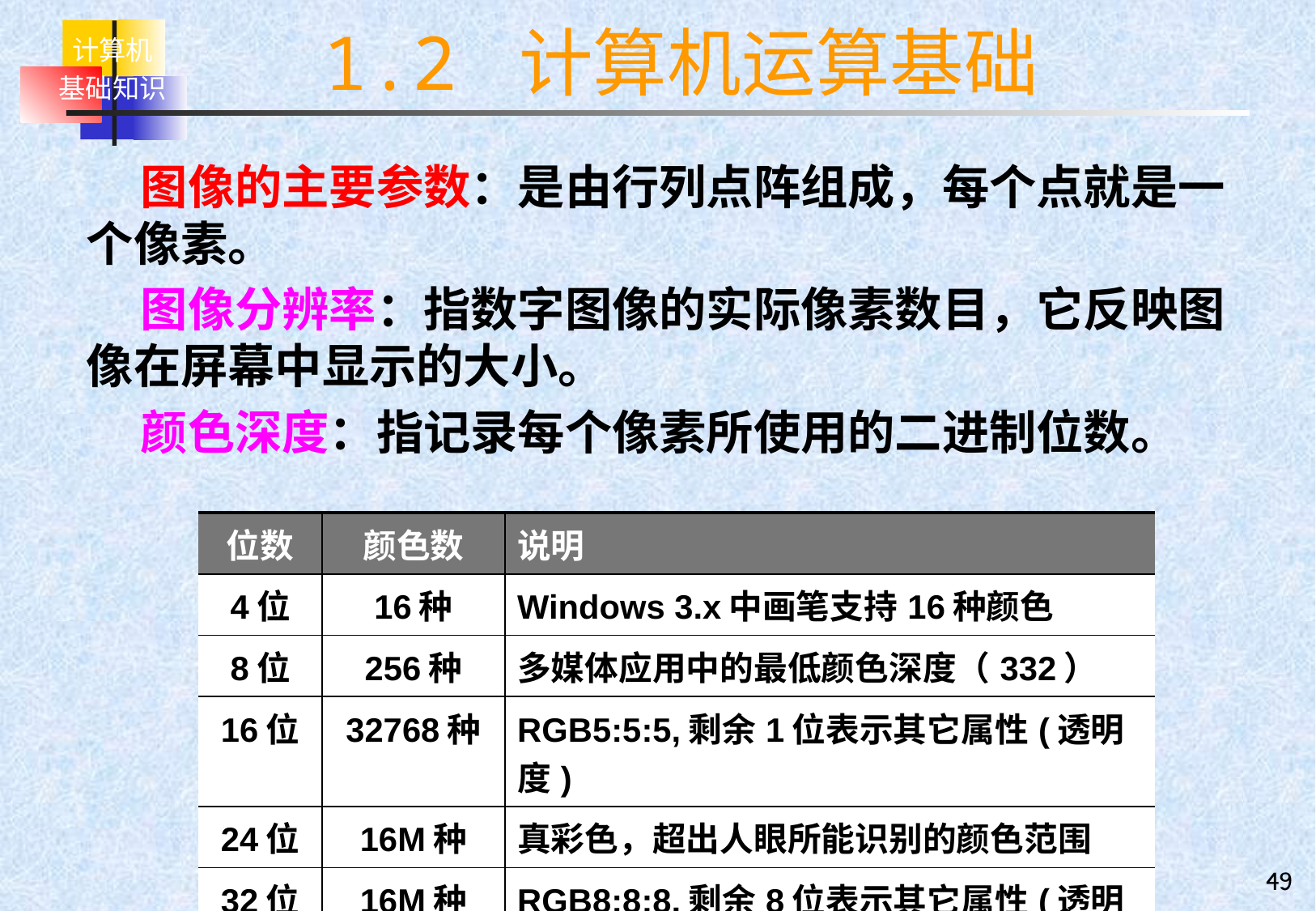

# 1.2 计算机运算基础
    图像的主要参数：是由行列点阵组成，每个点就是一个像素。
    图像分辨率：指数字图像的实际像素数目，它反映图像在屏幕中显示的大小。
    颜色深度：指记录每个像素所使用的二进制位数。
| 位数 | 颜色数 | 说明 |
| --- | --- | --- |
| 4位 | 16种 | Windows 3.x中画笔支持16种颜色 |
| 8位 | 256种 | 多媒体应用中的最低颜色深度（332） |
| 16位 | 32768种 | RGB5:5:5,剩余1位表示其它属性(透明度) |
| 24位 | 16M种 | 真彩色，超出人眼所能识别的颜色范围 |
| 32位 | 16M种 | RGB8:8:8,剩余8位表示其它属性(透明度) |
49